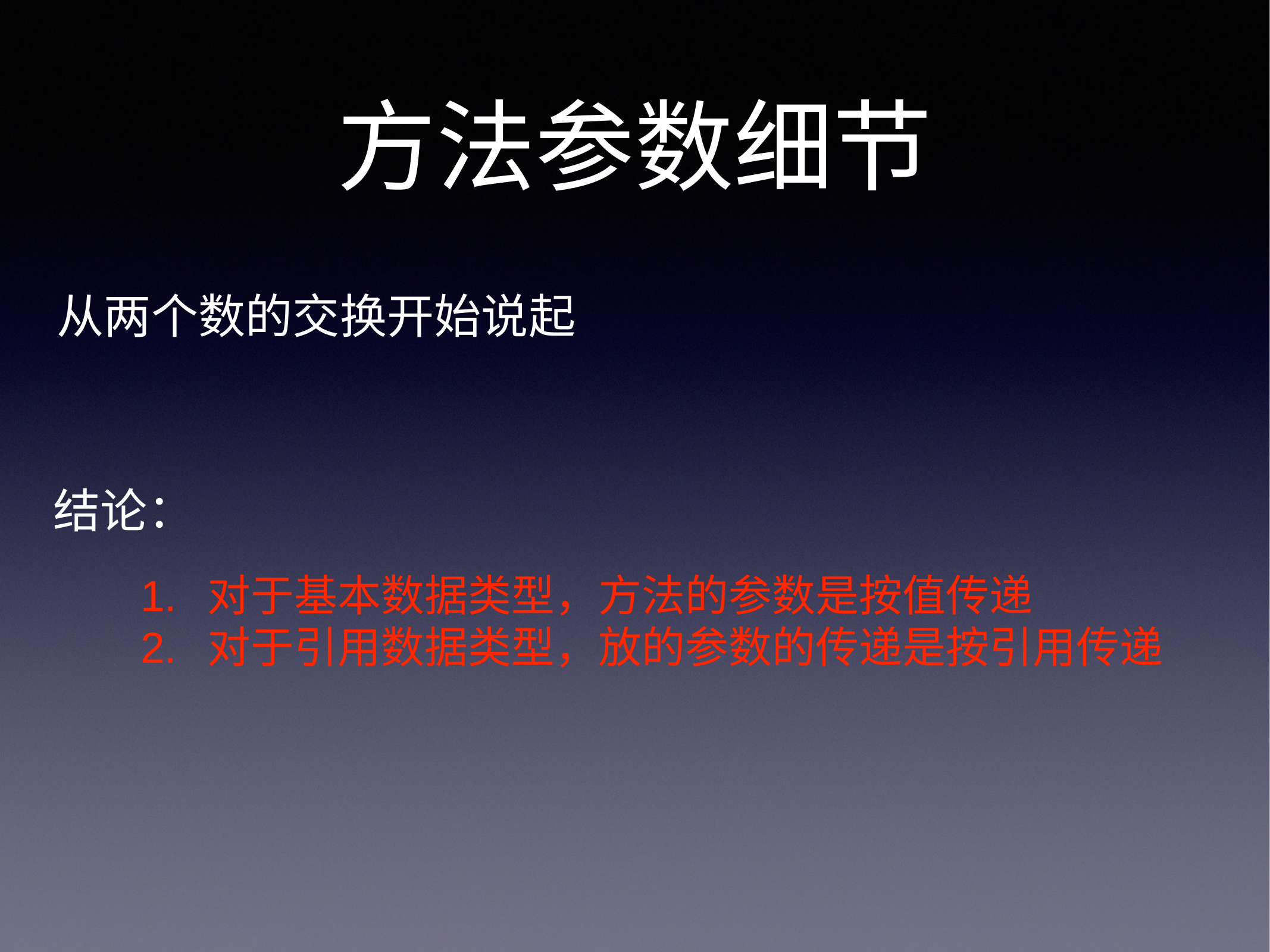

# 方法参数细节
从两个数的交换开始说起
结论：
对于基本数据类型，方法的参数是按值传递
对于引用数据类型，放的参数的传递是按引用传递